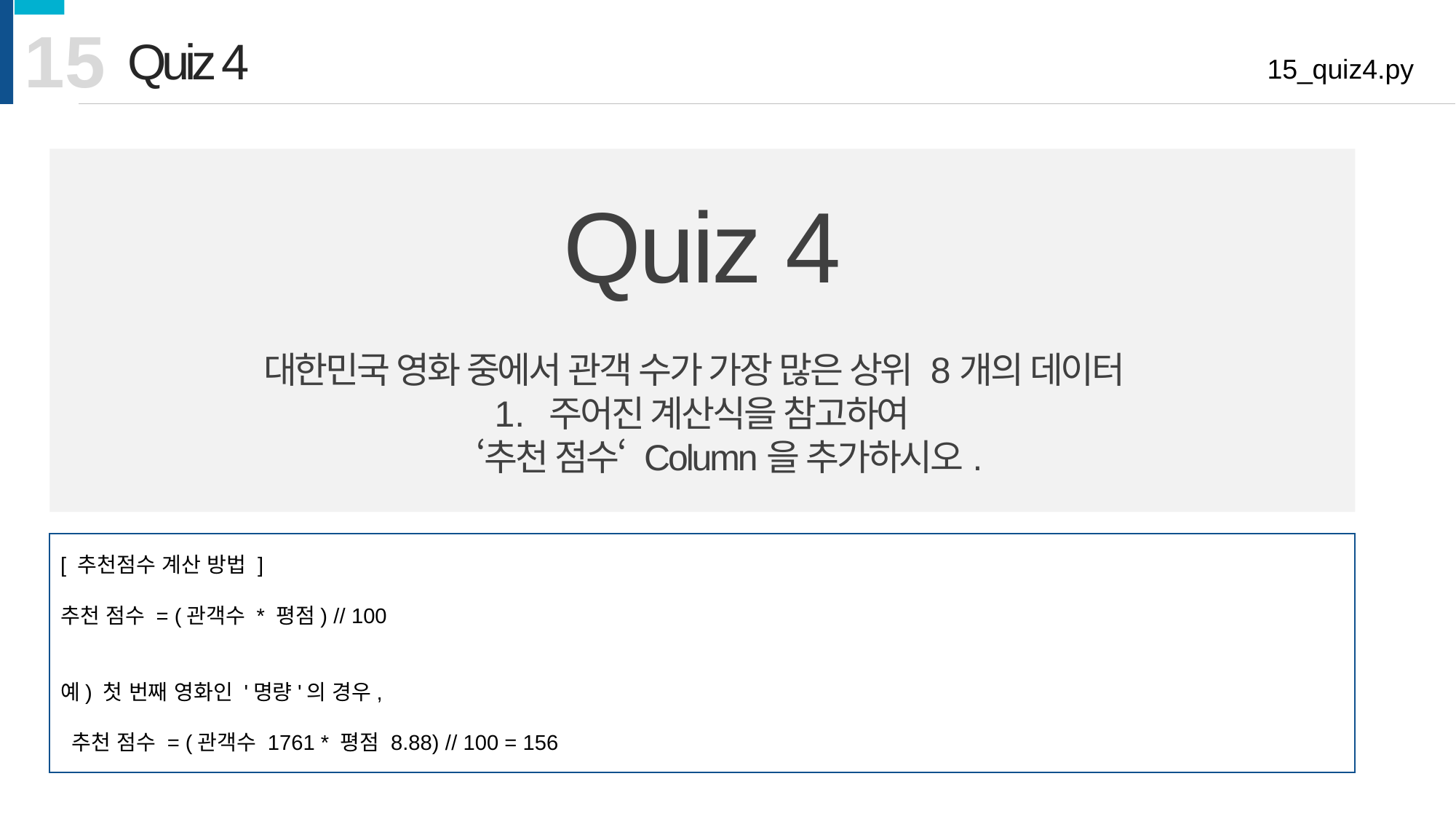

15
Quiz 4
15_quiz4.py
Quiz 4

대한민국 영화 중에서 관객 수가 가장 많은 상위 8개의 데이터
주어진 계산식을 참고하여
‘추천 점수‘ Column을 추가하시오.
[ 추천점수 계산 방법 ]
추천 점수 = (관객수 * 평점) // 100

예) 첫 번째 영화인 '명량'의 경우,

 추천 점수 = (관객수 1761 * 평점 8.88) // 100 = 156